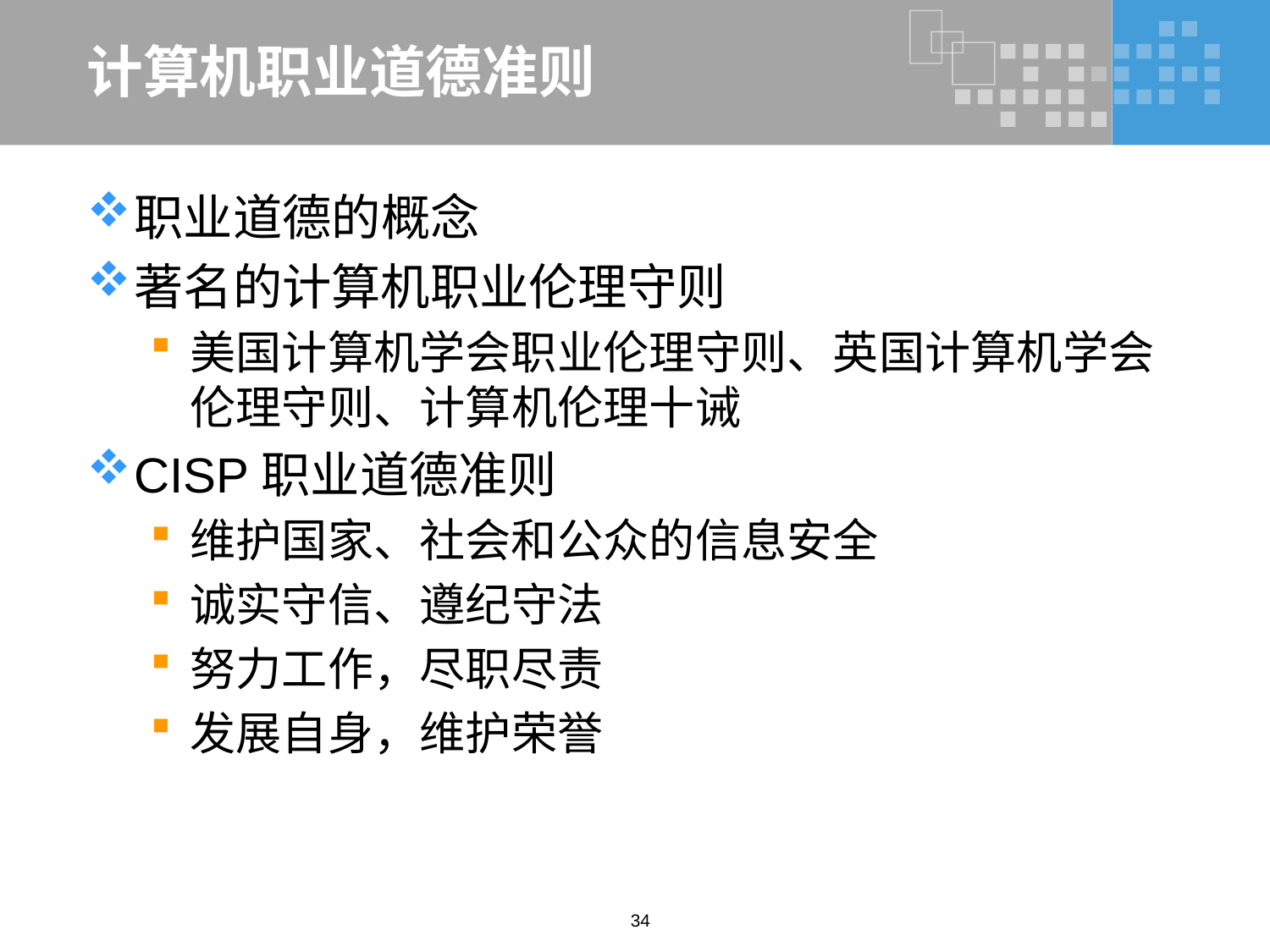

# 计算机职业道德准则
职业道德的概念
著名的计算机职业伦理守则
美国计算机学会职业伦理守则、英国计算机学会伦理守则、计算机伦理十诫
CISP职业道德准则
维护国家、社会和公众的信息安全
诚实守信、遵纪守法
努力工作，尽职尽责
发展自身，维护荣誉

34